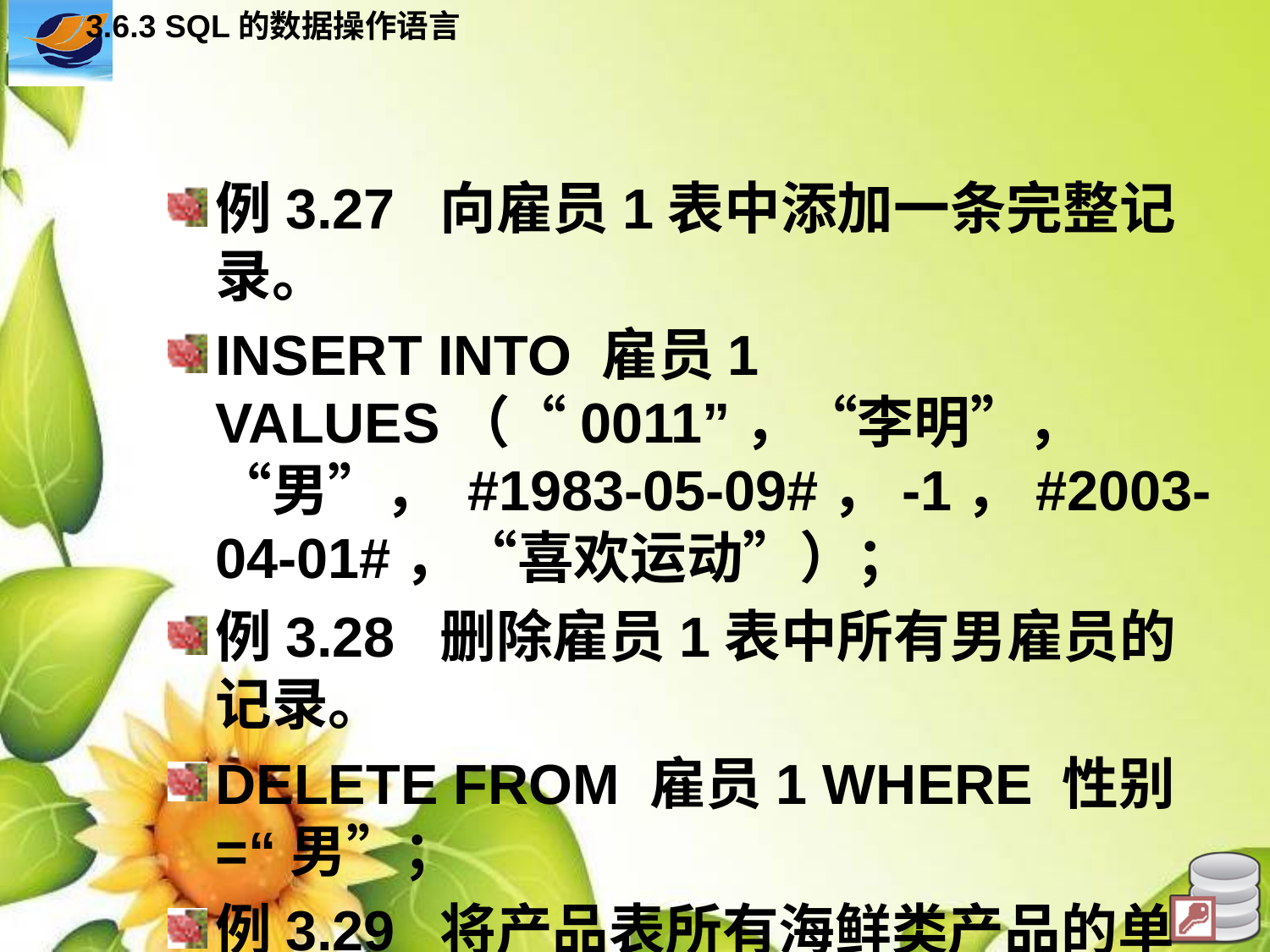

3.6.3 SQL的数据操作语言
例3.27  向雇员1表中添加一条完整记录。
INSERT INTO 雇员1 VALUES（“0011”，“李明”，“男”， #1983-05-09#，-1，#2003-04-01#，“喜欢运动”）；
例3.28  删除雇员1表中所有男雇员的记录。
DELETE FROM 雇员1 WHERE 性别=“男”；
例3.29  将产品表所有海鲜类产品的单价提高5%。
UPDATE 产品备份 INNER JOIN 类别 ON 产品备份.类别ID=类别.类别ID SET 产品.单价=产品.单价*1.05 WHERE 类别.类别名称=“海鲜”；